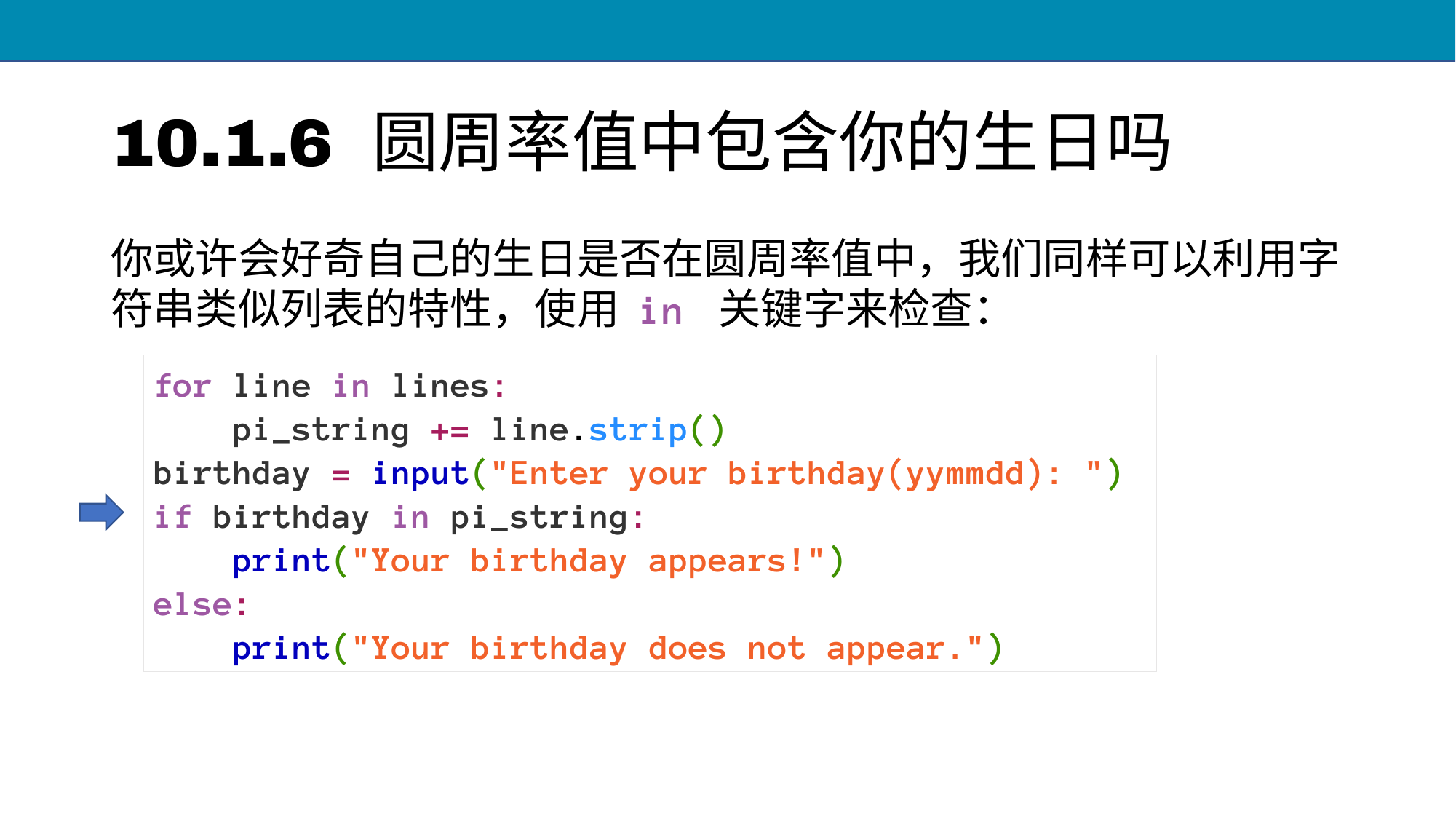

# 10.1.6 圆周率值中包含你的生日吗
你或许会好奇自己的生日是否在圆周率值中，我们同样可以利用字符串类似列表的特性，使用 in 关键字来检查：

for line in lines:
    pi_string += line.strip()
birthday = input("Enter your birthday(yymmdd): ")
if birthday in pi_string:
    print("Your birthday appears!")
else:
    print("Your birthday does not appear.")